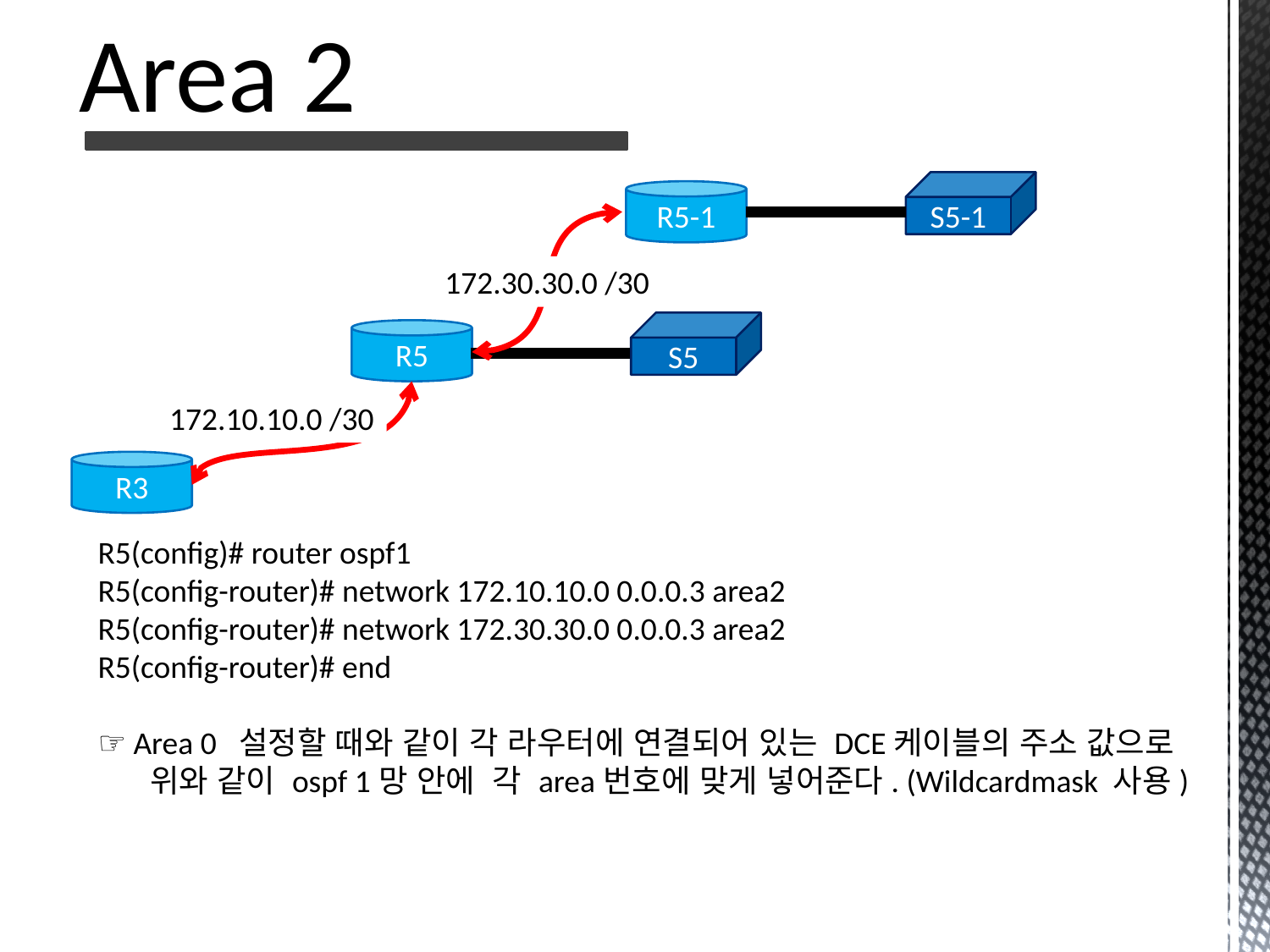

Area 2

S5-1
R5-1
172.30.30.0 /30
S5
R5
172.10.10.0 /30
R3
R5(config)# router ospf1
R5(config-router)# network 172.10.10.0 0.0.0.3 area2
R5(config-router)# network 172.30.30.0 0.0.0.3 area2
R5(config-router)# end

☞ Area 0  설정할 때와 같이 각 라우터에 연결되어 있는 DCE케이블의 주소 값으로
     위와 같이 ospf 1망 안에  각 area번호에 맞게 넣어준다. (Wildcardmask 사용)